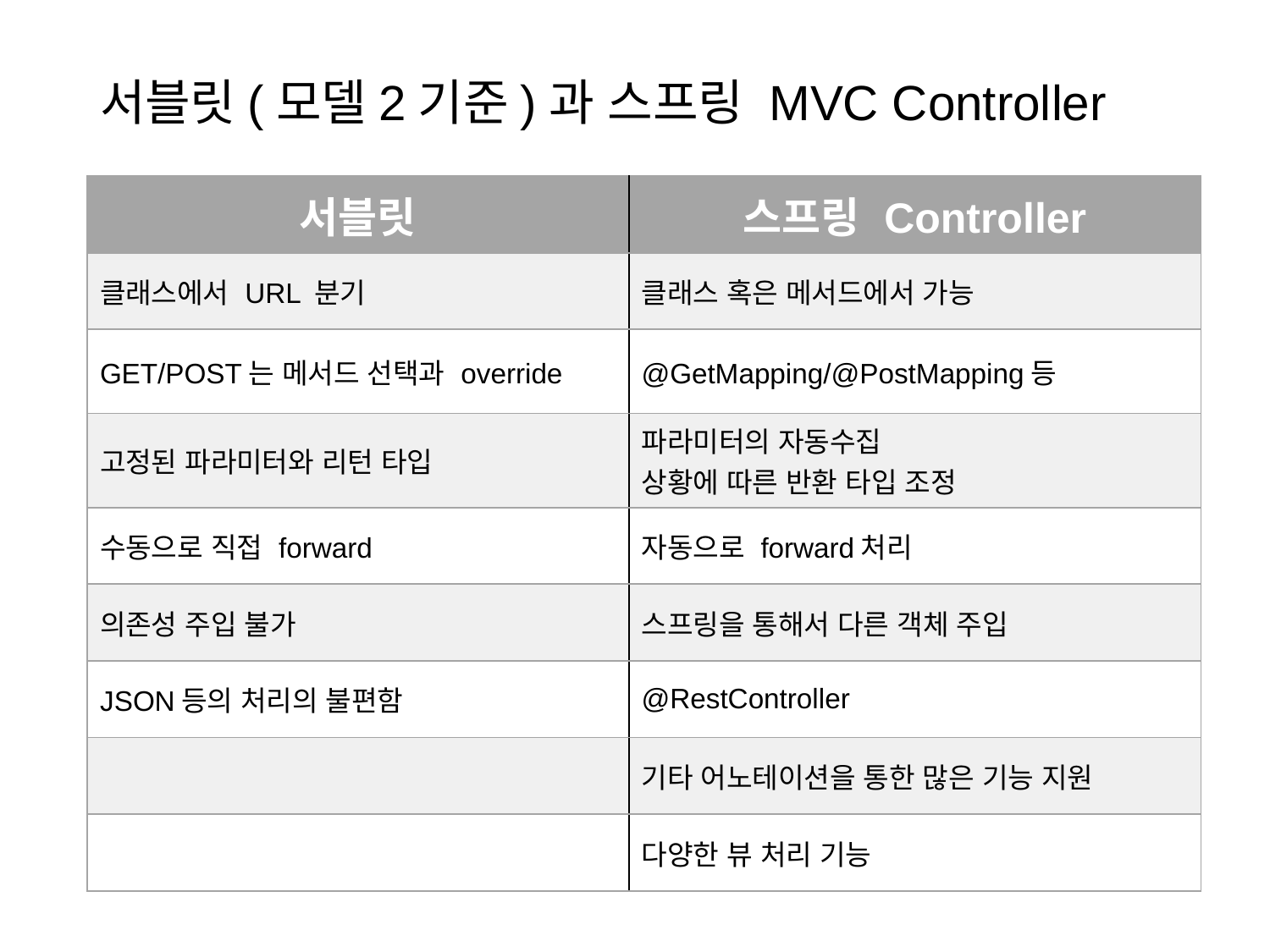

# 서블릿(모델2기준)과 스프링 MVC Controller
| 서블릿 | 스프링 Controller |
| --- | --- |
| 클래스에서 URL 분기 | 클래스 혹은 메서드에서 가능 |
| GET/POST는 메서드 선택과 override | @GetMapping/@PostMapping등 |
| 고정된 파라미터와 리턴 타입 | 파라미터의 자동수집 상황에 따른 반환 타입 조정 |
| 수동으로 직접 forward | 자동으로 forward처리 |
| 의존성 주입 불가 | 스프링을 통해서 다른 객체 주입 |
| JSON등의 처리의 불편함 | @RestController |
|  | 기타 어노테이션을 통한 많은 기능 지원 |
|  | 다양한 뷰 처리 기능 |